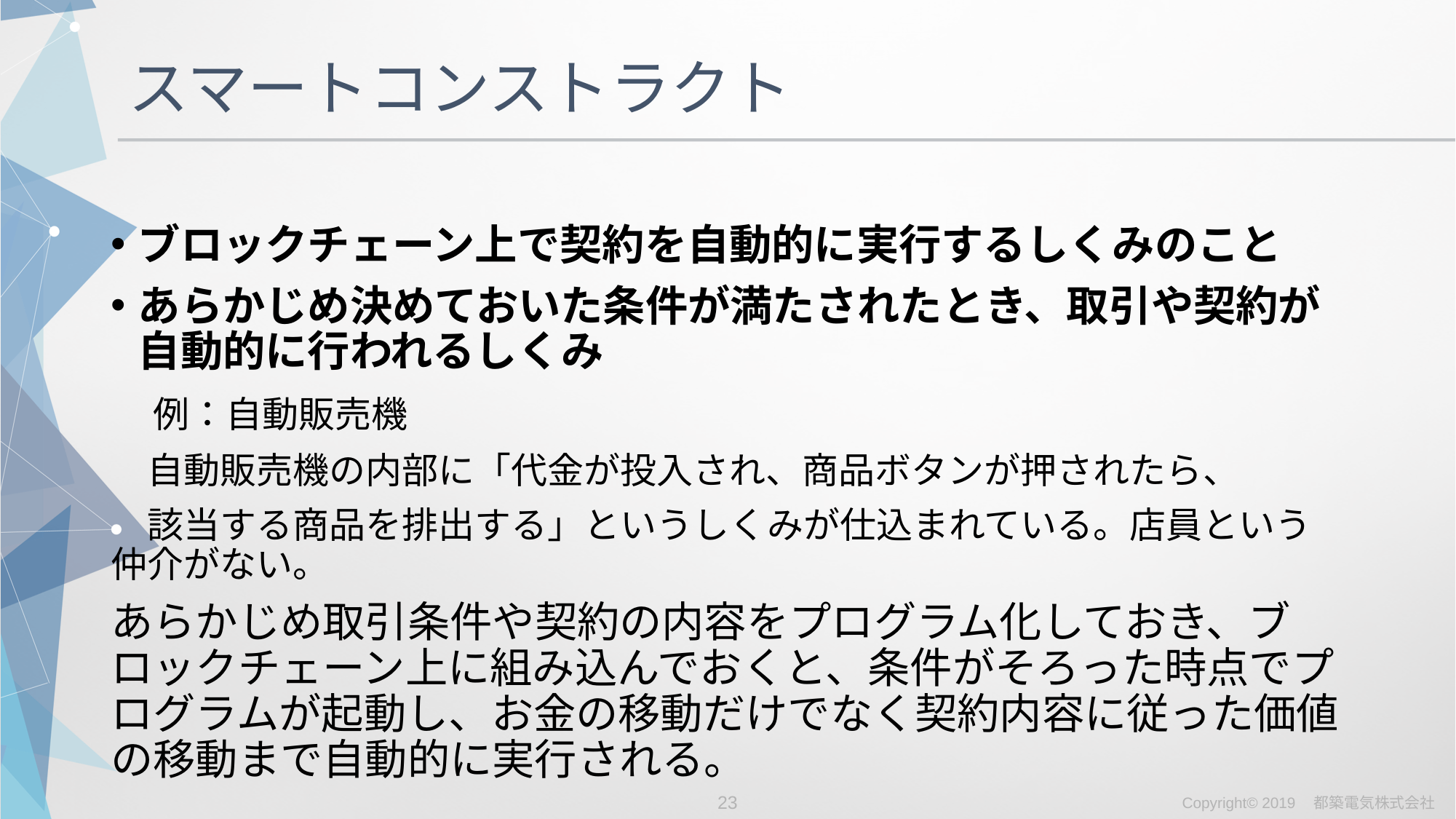

# スマートコンストラクト
ブロックチェーン上で契約を自動的に実行するしくみのこと
あらかじめ決めておいた条件が満たされたとき、取引や契約が自動的に行われるしくみ
　例：自動販売機
　自動販売機の内部に「代金が投入され、商品ボタンが押されたら、
　該当する商品を排出する」というしくみが仕込まれている。店員という仲介がない。
あらかじめ取引条件や契約の内容をプログラム化しておき、ブロックチェーン上に組み込んでおくと、条件がそろった時点でプログラムが起動し、お金の移動だけでなく契約内容に従った価値の移動まで自動的に実行される。
Copyright© 2019　都築電気株式会社
23